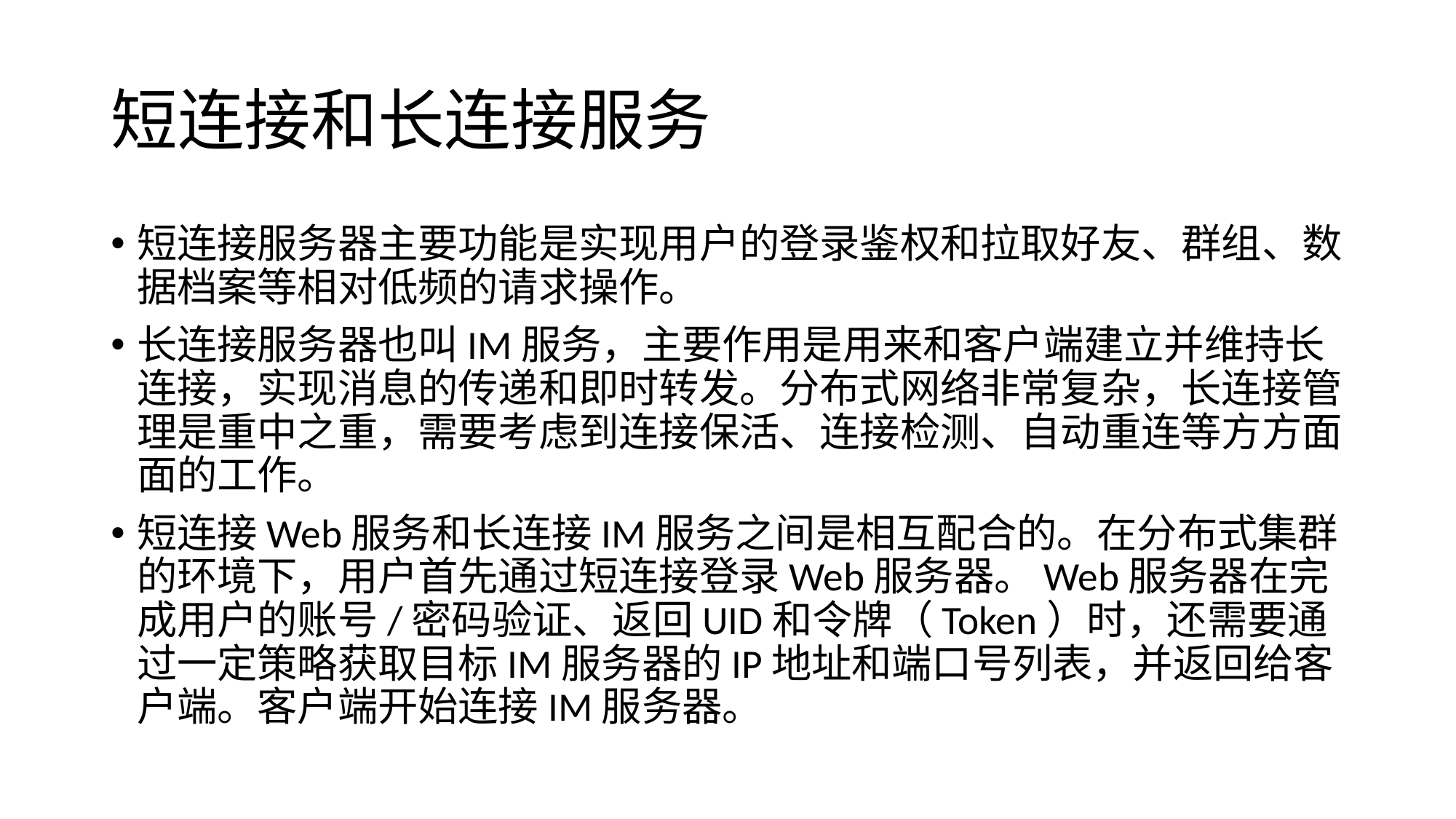

# 短连接和长连接服务
短连接服务器主要功能是实现用户的登录鉴权和拉取好友、群组、数据档案等相对低频的请求操作。
长连接服务器也叫IM服务，主要作用是用来和客户端建立并维持长连接，实现消息的传递和即时转发。分布式网络非常复杂，长连接管理是重中之重，需要考虑到连接保活、连接检测、自动重连等方方面面的工作。
短连接Web服务和长连接IM服务之间是相互配合的。在分布式集群的环境下，用户首先通过短连接登录Web服务器。Web服务器在完成用户的账号/密码验证、返回UID和令牌（Token）时，还需要通过一定策略获取目标IM服务器的IP地址和端口号列表，并返回给客户端。客户端开始连接IM服务器。